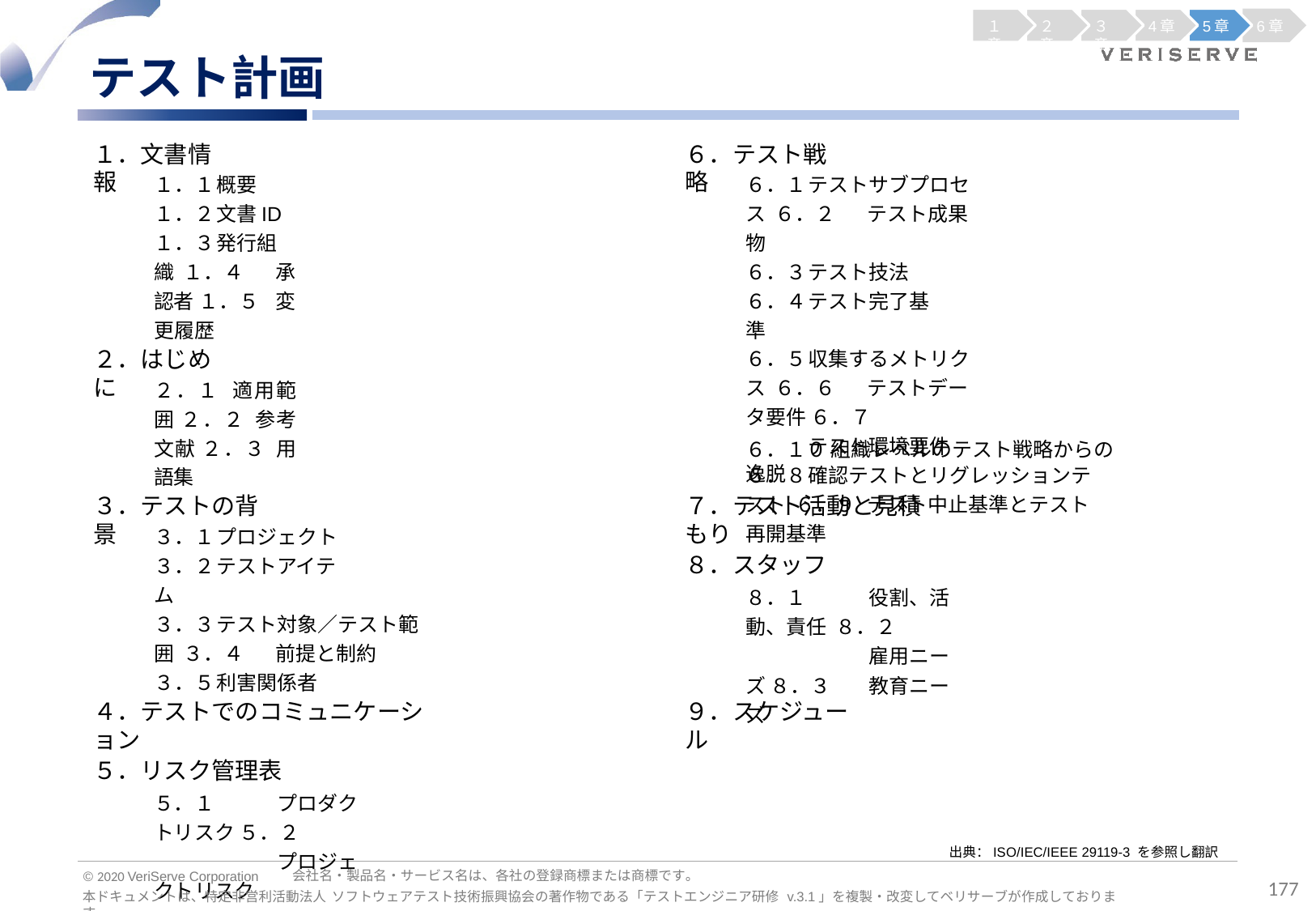

１章
２章
３章
4章
5章
6章
テスト計画
１．文書情報
６．テスト戦略
１．１	概要 １．２	文書ID  １．３	発行組織  １．４	承認者 １．５	変更履歴
６．１	テストサブプロセス  ６．２	テスト成果物
６．３	テスト技法 ６．４	テスト完了基準
６．５	収集するメトリクス  ６．６	テストデータ要件 ６．７	テスト環境要件
６．８	確認テストとリグレッションテスト  ６．９	テスト中止基準とテスト再開基準
２．はじめに
２．１ 適用範囲 ２．２ 参考文献 ２．３ 用語集
６．１０ 組織レベルのテスト戦略からの逸脱
３．テストの背景
７．テスト活動と見積もり
３．１	プロジェクト ３．２	テストアイテム
３．３	テスト対象／テスト範囲  ３．４	前提と制約
３．５	利害関係者
８．スタッフ
８．１	役割、活動、責任  ８．２	雇用ニーズ ８．３	教育ニーズ
４．テストでのコミュニケーション
９．スケジュール
５．リスク管理表
５．１	プロダクトリスク ５．２	プロジェクトリスク
出典：ISO/IEC/IEEE 29119-3 を参照し翻訳
会社名・製品名・サービス名は、各社の登録商標または商標です。
© 2020 VeriServe Corporation
177
本ドキュメントは、特定非営利活動法人 ソフトウェアテスト技術振興協会の著作物である「テストエンジニア研修 v.3.1」を複製・改変してベリサーブが作成しております。